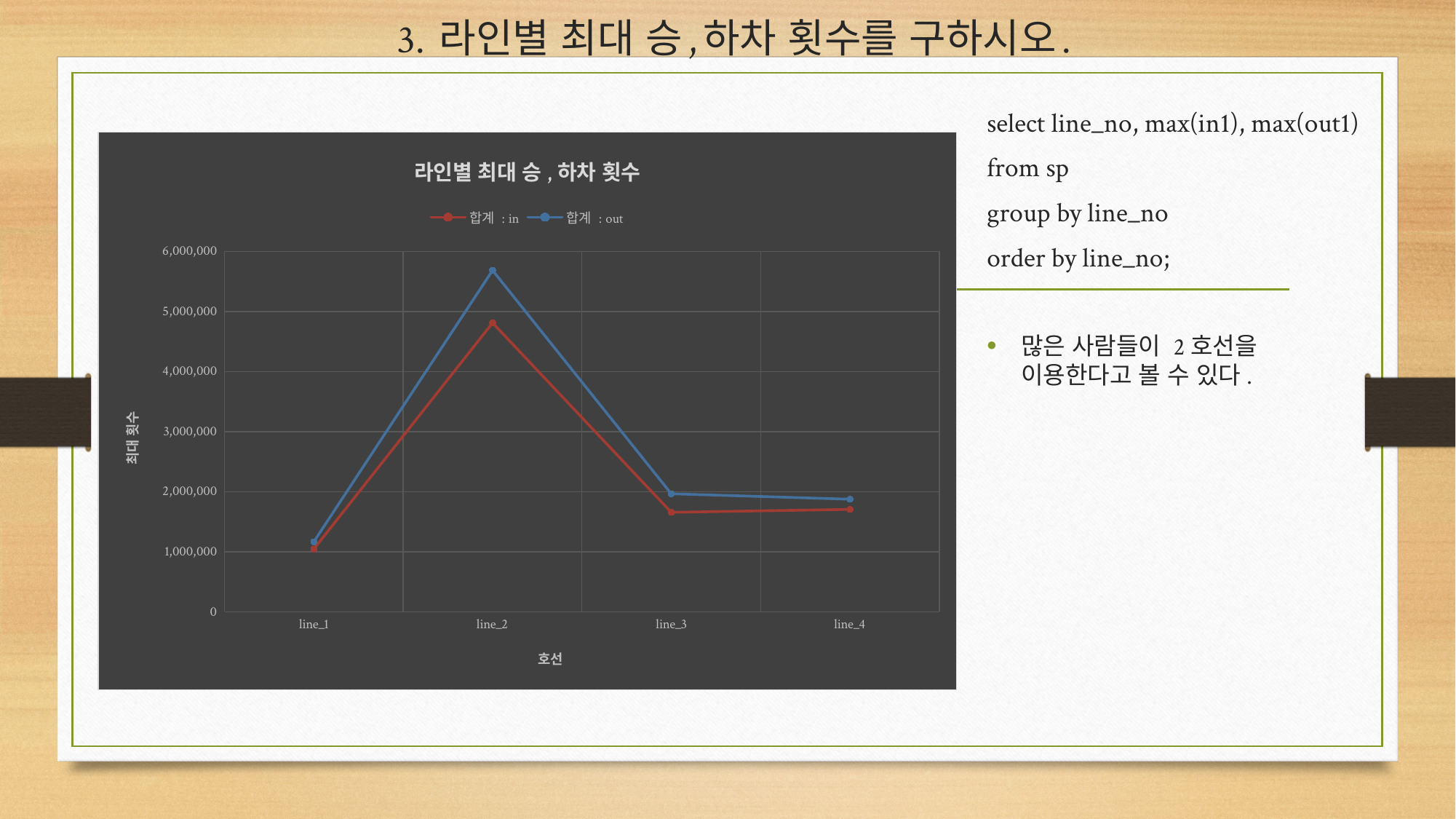

# 3. 라인별 최대 승,하차 횟수를 구하시오.
select line_no, max(in1), max(out1)
from sp
group by line_no
order by line_no;

### Chart: 라인별 최대 승,하차 횟수

| Category | 합계 : in | 합계 : out |
|---|---|---|
| line_1 | 1044776.0 | 1165703.0 |
| line_2 | 4810661.0 | 5683879.0 |
| line_3 | 1656305.0 | 1965442.0 |
| line_4 | 1705617.0 | 1874381.0 |
많은 사람들이 2호선을 이용한다고 볼 수 있다.